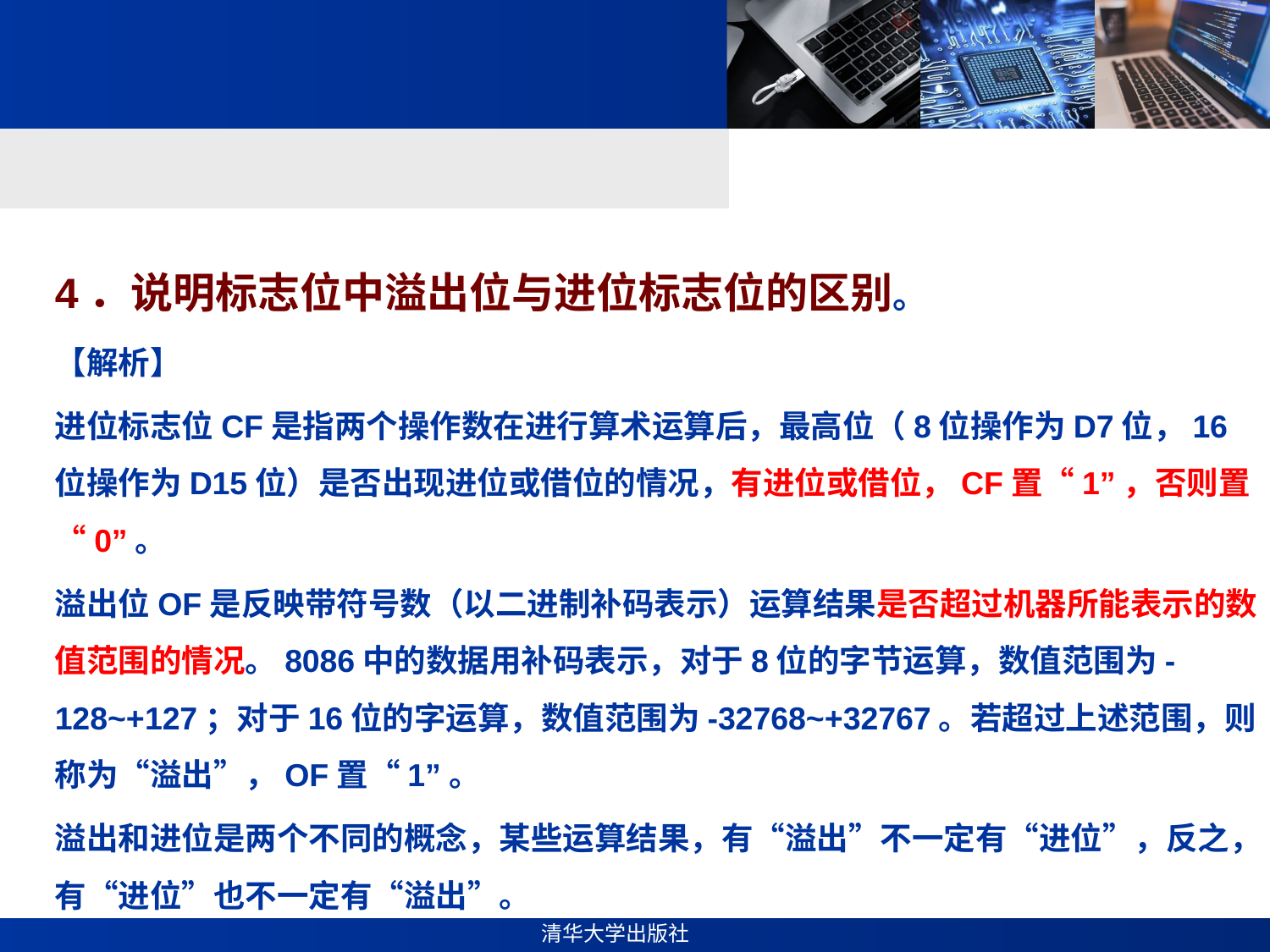

#

4．说明标志位中溢出位与进位标志位的区别。
【解析】
进位标志位CF是指两个操作数在进行算术运算后，最高位（8位操作为D7位，16位操作为D15位）是否出现进位或借位的情况，有进位或借位，CF置“1”，否则置“0”。
溢出位OF是反映带符号数（以二进制补码表示）运算结果是否超过机器所能表示的数值范围的情况。8086中的数据用补码表示，对于8位的字节运算，数值范围为-128~+127；对于16位的字运算，数值范围为-32768~+32767。若超过上述范围，则称为“溢出”，OF置“1”。
溢出和进位是两个不同的概念，某些运算结果，有“溢出”不一定有“进位”，反之，有“进位”也不一定有“溢出”。